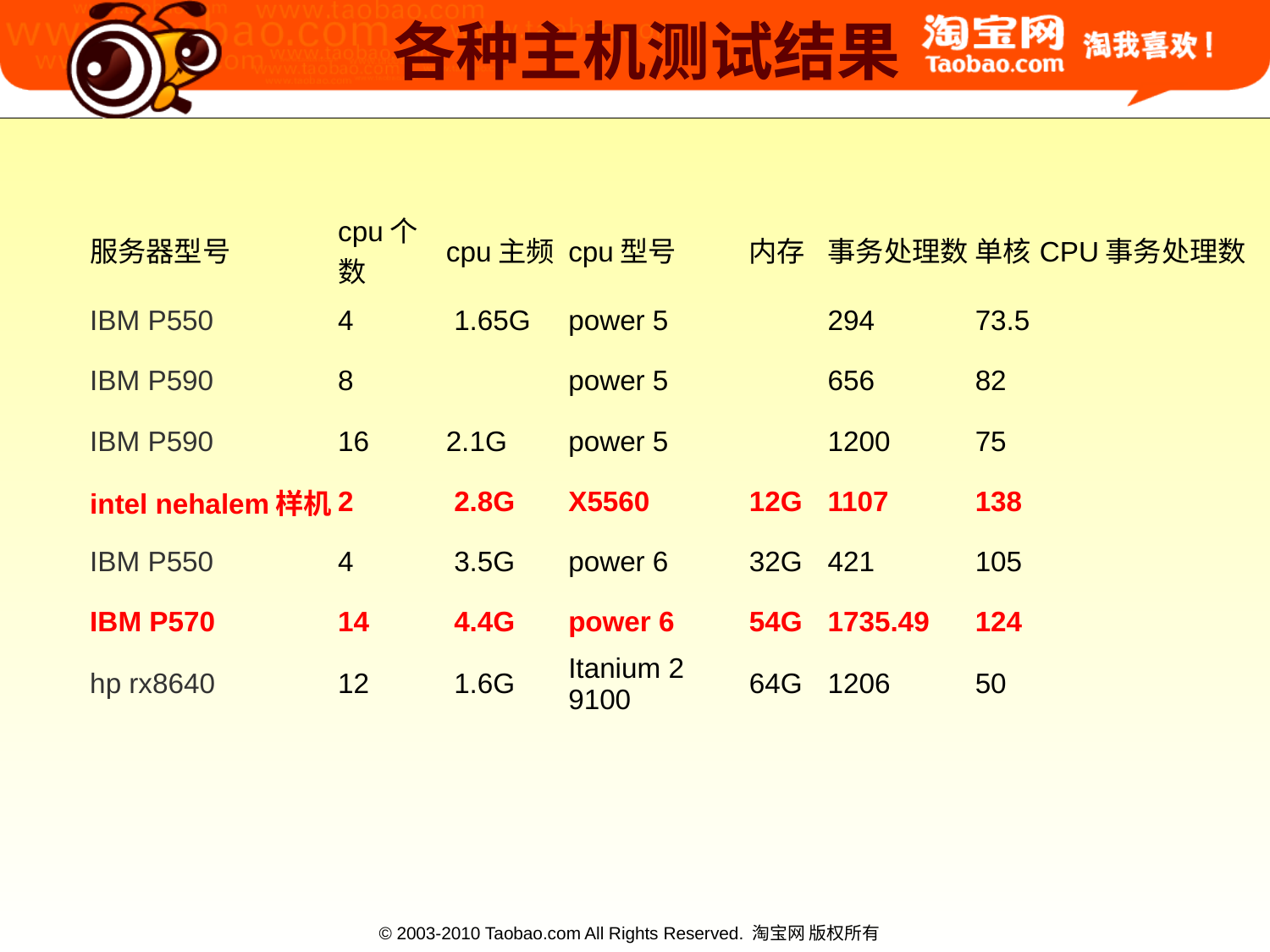

# 各种主机测试结果
| 服务器型号 | cpu个数 | cpu主频 | cpu型号 | 内存 | 事务处理数 | 单核CPU事务处理数 |
| --- | --- | --- | --- | --- | --- | --- |
| IBM P550 | 4 | 1.65G | power 5 |  | 294 | 73.5 |
| IBM P590 | 8 |  | power 5 |  | 656 | 82 |
| IBM P590 | 16 | 2.1G | power 5 |  | 1200 | 75 |
| intel nehalem样机 | 2 | 2.8G | X5560 | 12G | 1107 | 138 |
| IBM P550 | 4 | 3.5G | power 6 | 32G | 421 | 105 |
| IBM P570 | 14 | 4.4G | power 6 | 54G | 1735.49 | 124 |
| hp rx8640 | 12 | 1.6G | Itanium 2 9100 | 64G | 1206 | 50 |